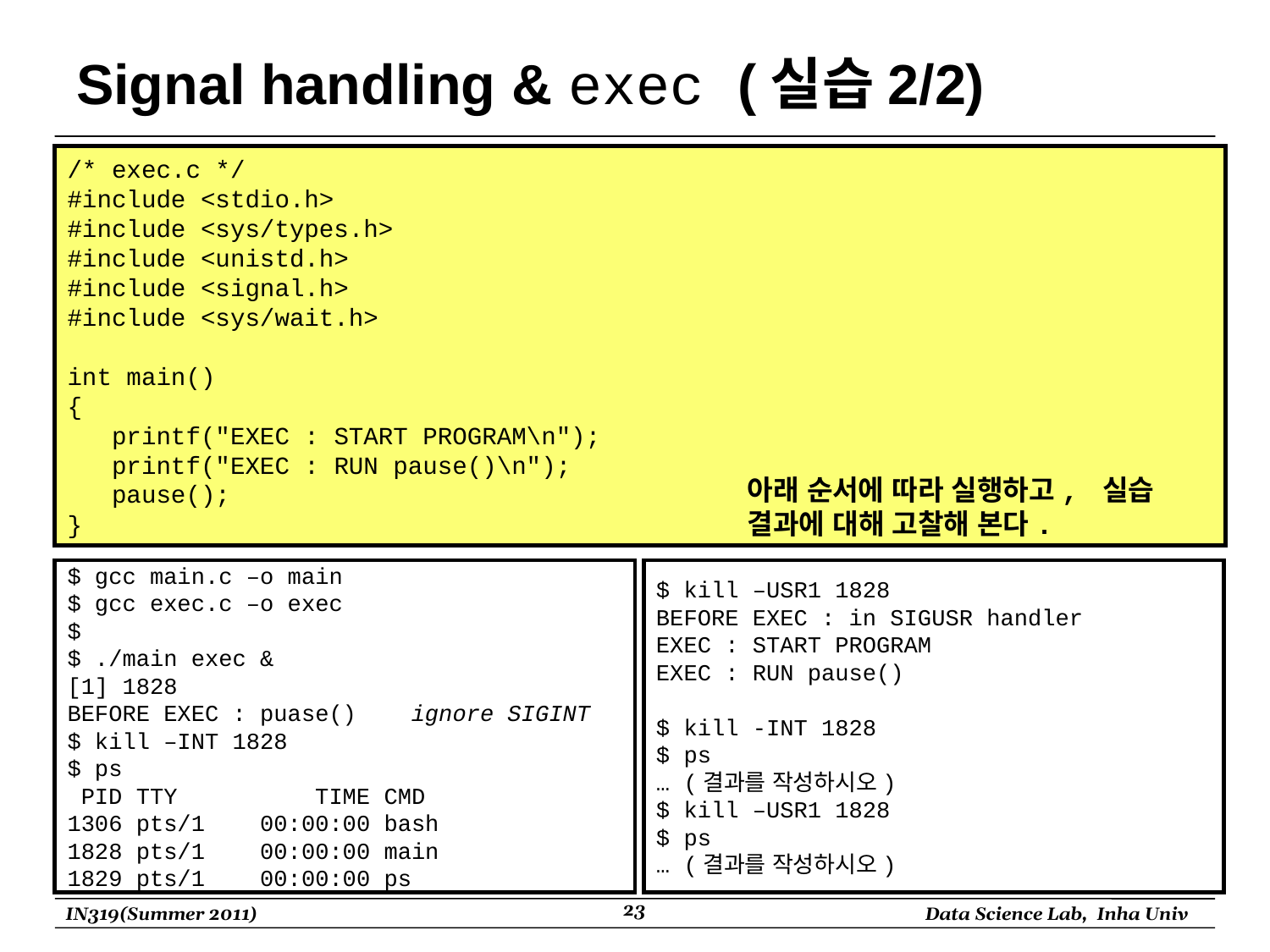

# Signal handling & exec (실습2/2)
/* exec.c */
#include <stdio.h>
#include <sys/types.h>
#include <unistd.h>
#include <signal.h>
#include <sys/wait.h>

int main()
{
   printf("EXEC : START PROGRAM\n");
   printf("EXEC : RUN pause()\n");
   pause();
}
아래 순서에 따라 실행하고, 실습 결과에 대해 고찰해 본다.
$ gcc main.c –o main
$ gcc exec.c –o exec
$
$ ./main exec &
[1] 1828
BEFORE EXEC : puase()    ignore SIGINT
$ kill –INT 1828
$ ps
 PID TTY          TIME CMD
1306 pts/1    00:00:00 bash
1828 pts/1    00:00:00 main
1829 pts/1    00:00:00 ps
$ kill –USR1 1828
BEFORE EXEC : in SIGUSR handler
EXEC : START PROGRAM
EXEC : RUN pause()

$ kill -INT 1828
$ ps
… (결과를 작성하시오)
$ kill –USR1 1828
$ ps
… (결과를 작성하시오)
23